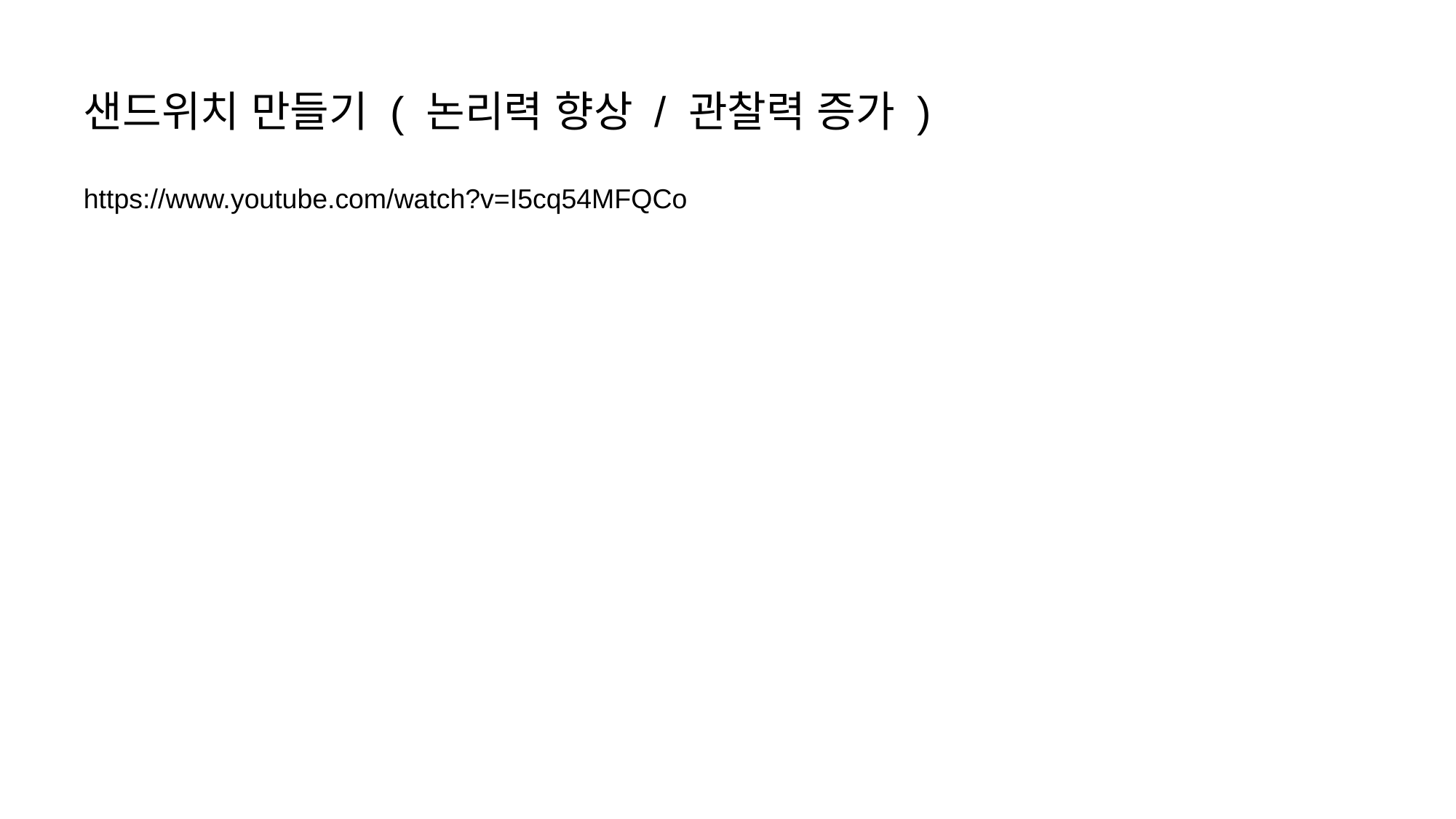

샌드위치 만들기 ( 논리력 향상 / 관찰력 증가 )
https://www.youtube.com/watch?v=I5cq54MFQCo